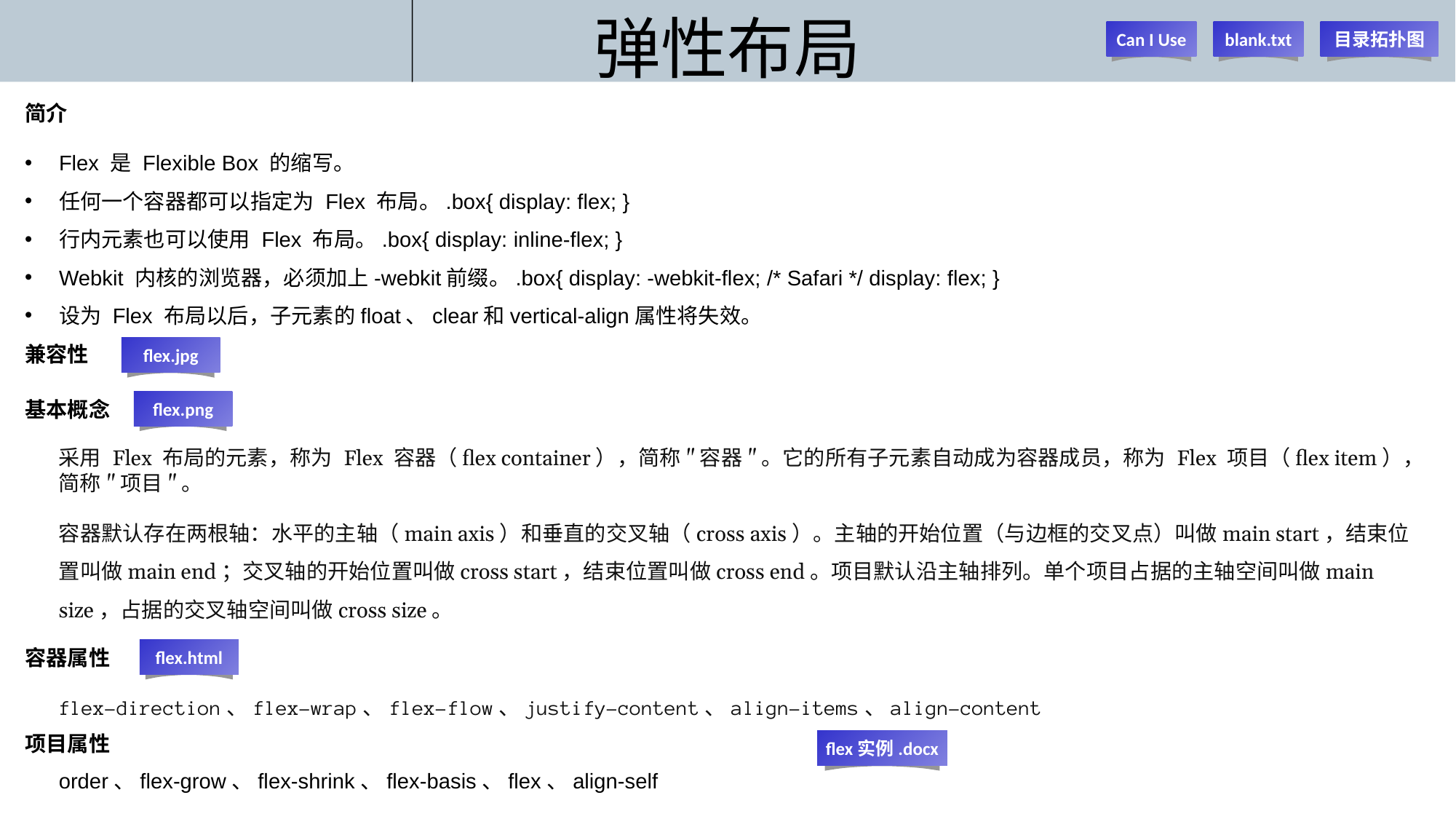

# 弹性布局
Can I Use

blank.txt

目录拓扑图

简介
Flex 是 Flexible Box 的缩写。
任何一个容器都可以指定为 Flex 布局。.box{ display: flex; }
行内元素也可以使用 Flex 布局。.box{ display: inline-flex; }
Webkit 内核的浏览器，必须加上-webkit前缀。.box{ display: -webkit-flex; /* Safari */ display: flex; }
设为 Flex 布局以后，子元素的float、clear和vertical-align属性将失效。
兼容性
flex.jpg

基本概念
flex.png

采用 Flex 布局的元素，称为 Flex 容器（flex container），简称"容器"。它的所有子元素自动成为容器成员，称为 Flex 项目（flex item），简称"项目"。
容器默认存在两根轴：水平的主轴（main axis）和垂直的交叉轴（cross axis）。主轴的开始位置（与边框的交叉点）叫做main start，结束位置叫做main end；交叉轴的开始位置叫做cross start，结束位置叫做cross end。项目默认沿主轴排列。单个项目占据的主轴空间叫做main size，占据的交叉轴空间叫做cross size。
容器属性
flex.html

flex-direction、flex-wrap、flex-flow、justify-content、align-items、align-content
项目属性
flex实例.docx

order、flex-grow、flex-shrink、flex-basis、flex、align-self